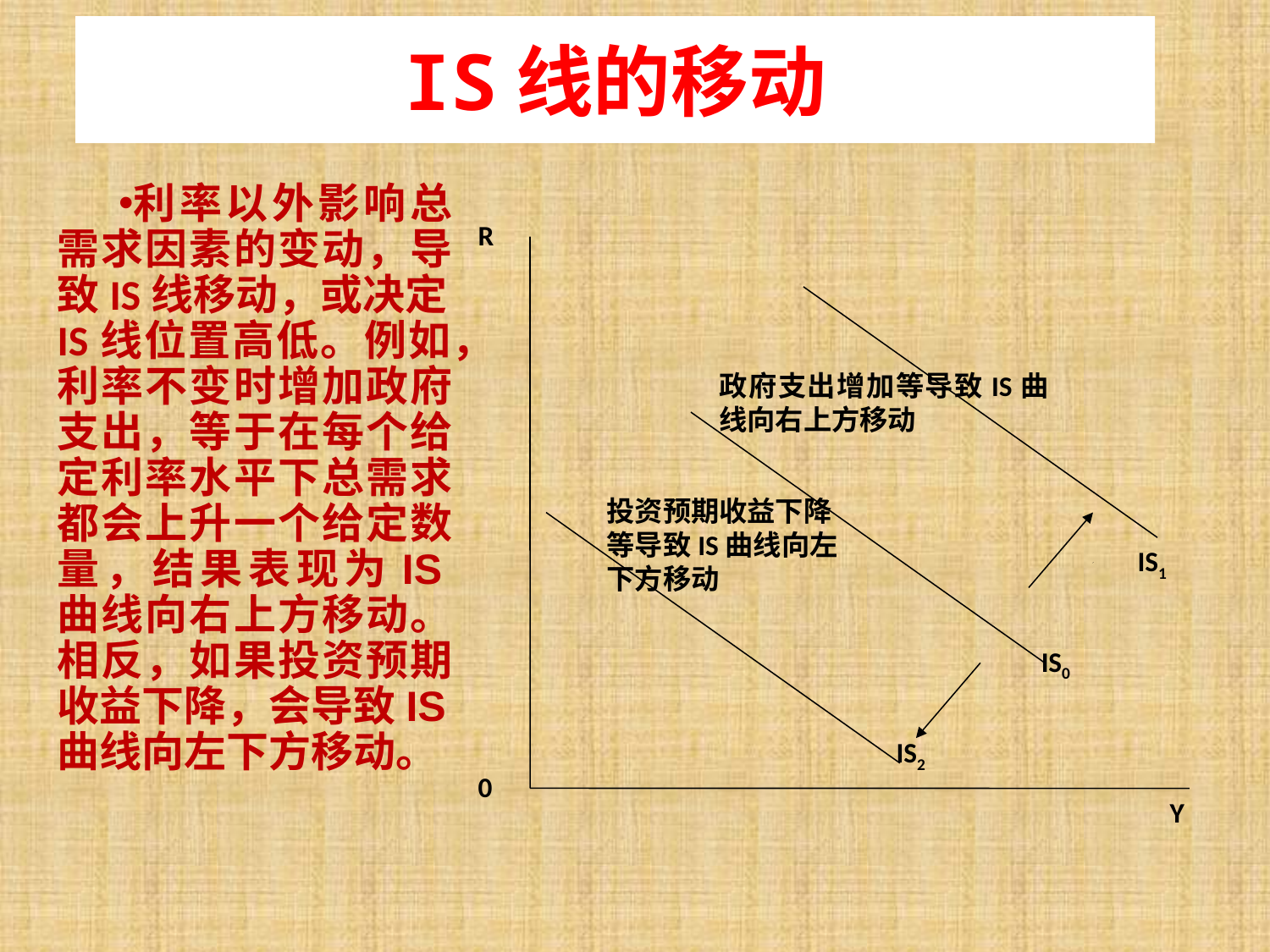

# IS线的移动
利率以外影响总需求因素的变动，导致IS线移动，或决定IS线位置高低。例如，利率不变时增加政府支出，等于在每个给定利率水平下总需求都会上升一个给定数量，结果表现为IS曲线向右上方移动。相反，如果投资预期收益下降，会导致IS曲线向左下方移动。
R

政府支出增加等导致IS曲线向右上方移动

投资预期收益下降
等导致IS曲线向左
下方移动

IS1

IS0

IS2
0

Y